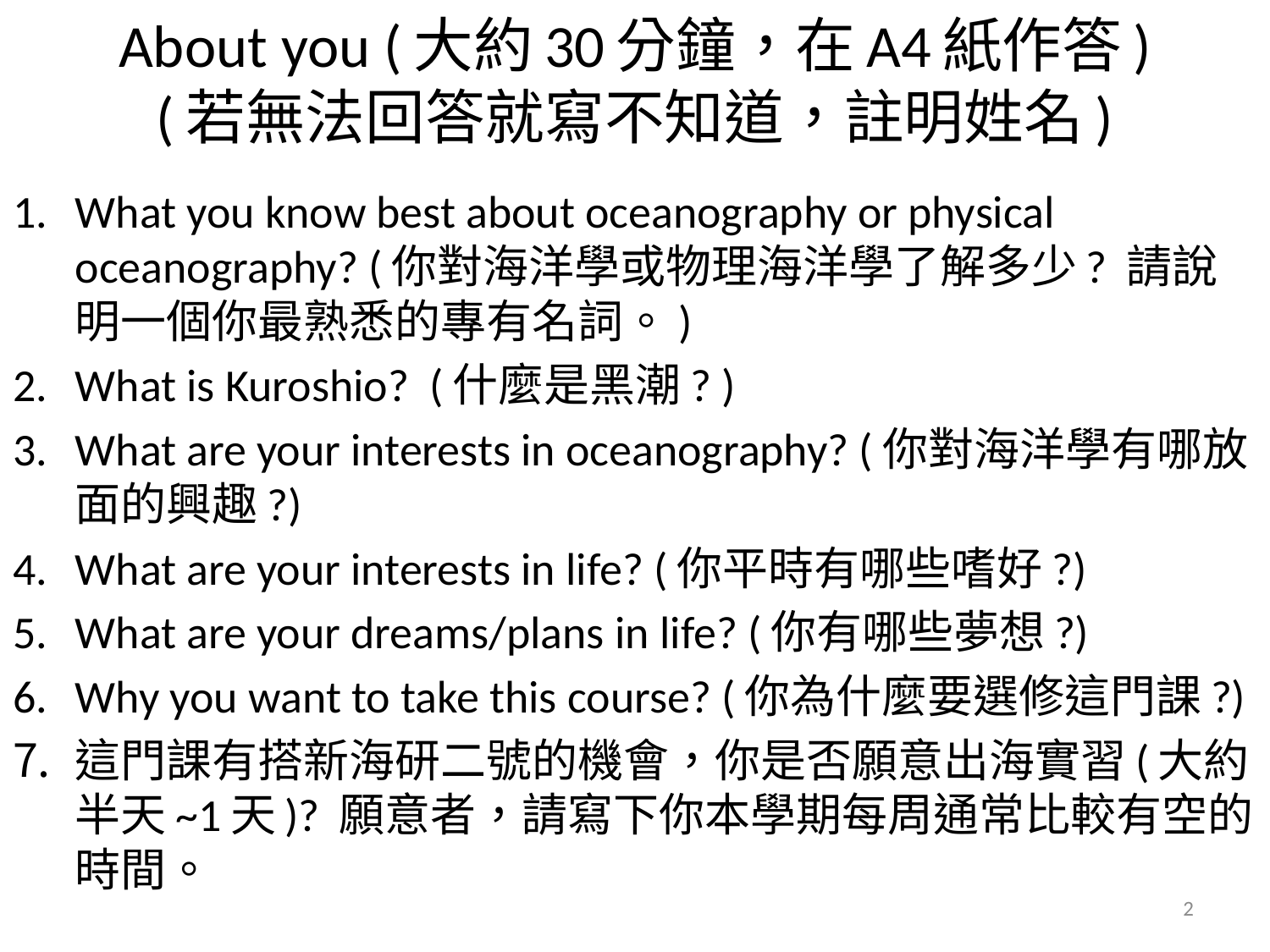

# About you (大約30分鐘，在A4紙作答) (若無法回答就寫不知道，註明姓名)
What you know best about oceanography or physical oceanography? (你對海洋學或物理海洋學了解多少? 請說明一個你最熟悉的專有名詞。)
What is Kuroshio?  (什麼是黑潮? )
What are your interests in oceanography? (你對海洋學有哪放面的興趣?)
What are your interests in life? (你平時有哪些嗜好?)
What are your dreams/plans in life? (你有哪些夢想?)
Why you want to take this course? (你為什麼要選修這門課?)
這門課有搭新海研二號的機會，你是否願意出海實習(大約半天~1天)? 願意者，請寫下你本學期每周通常比較有空的時間。

2